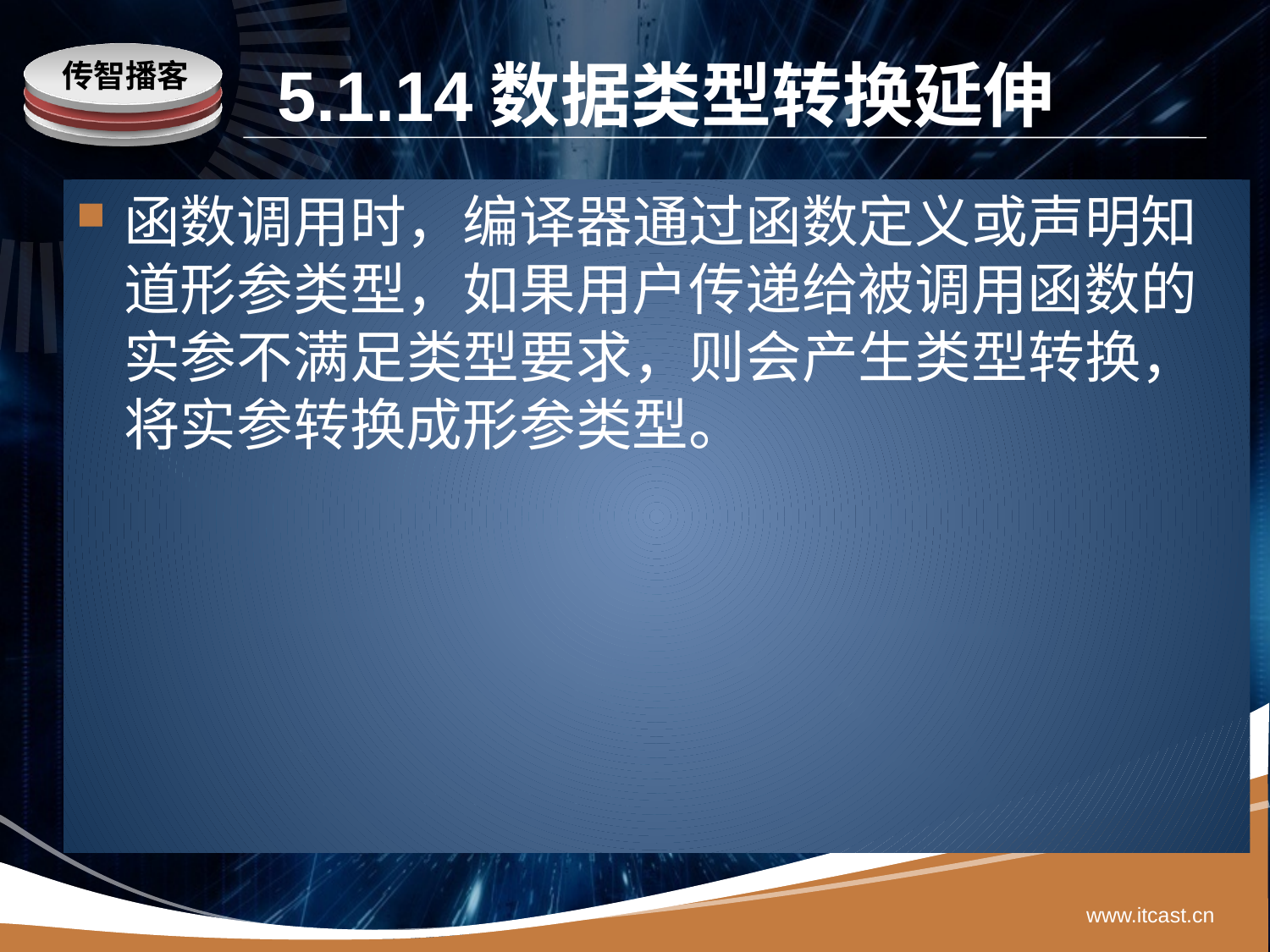

# 5.1.14数据类型转换延伸

函数调用时，编译器通过函数定义或声明知道形参类型，如果用户传递给被调用函数的实参不满足类型要求，则会产生类型转换，将实参转换成形参类型。

www.itcast.cn